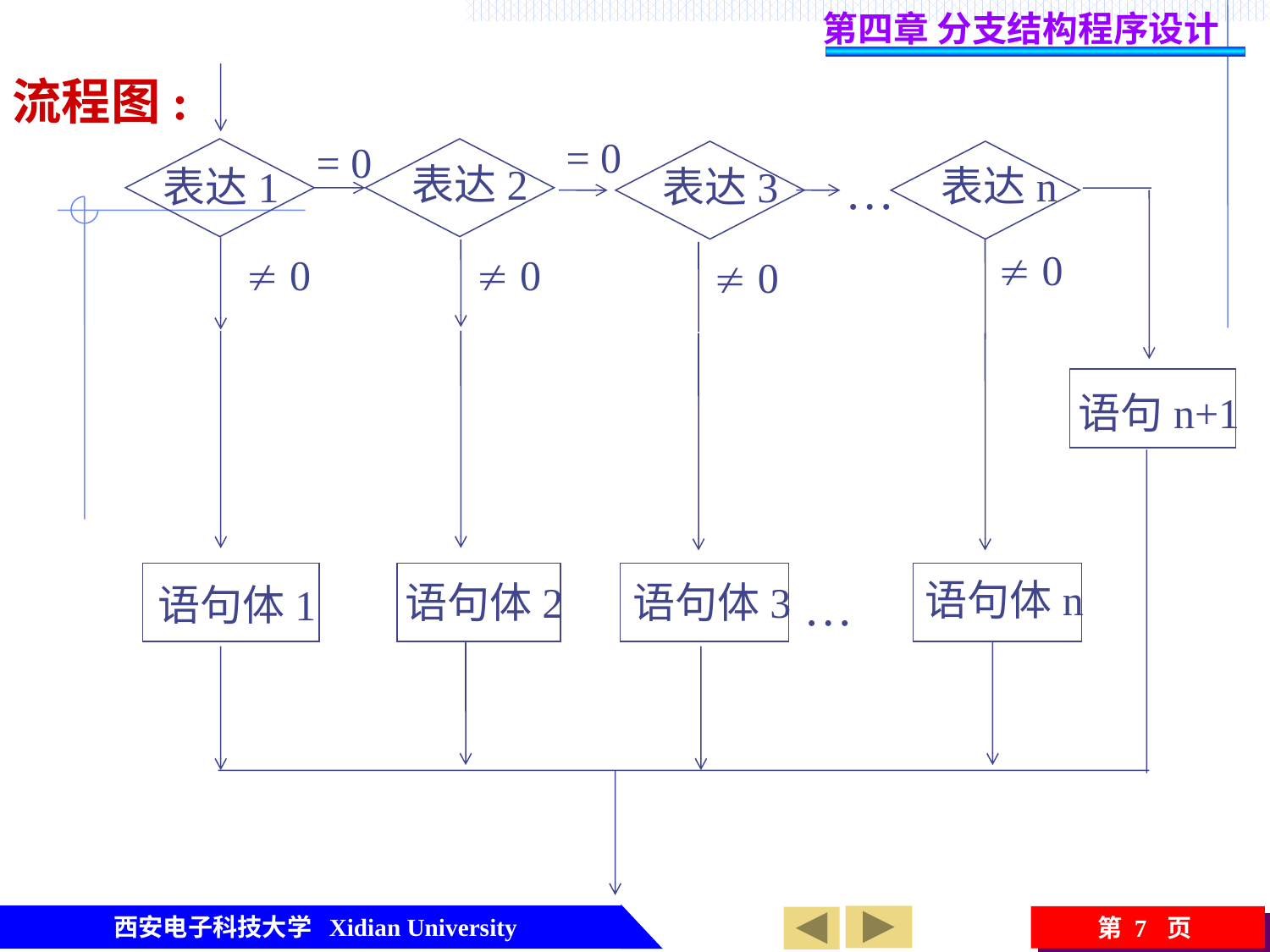

第四章 分支结构程序设计

流程图:

= 0
= 0

表达2
表达n
表达1
表达3
…

≠ 0

≠ 0
≠ 0

≠ 0

语句n+1

语句体n
语句体2
语句体3
…
语句体1